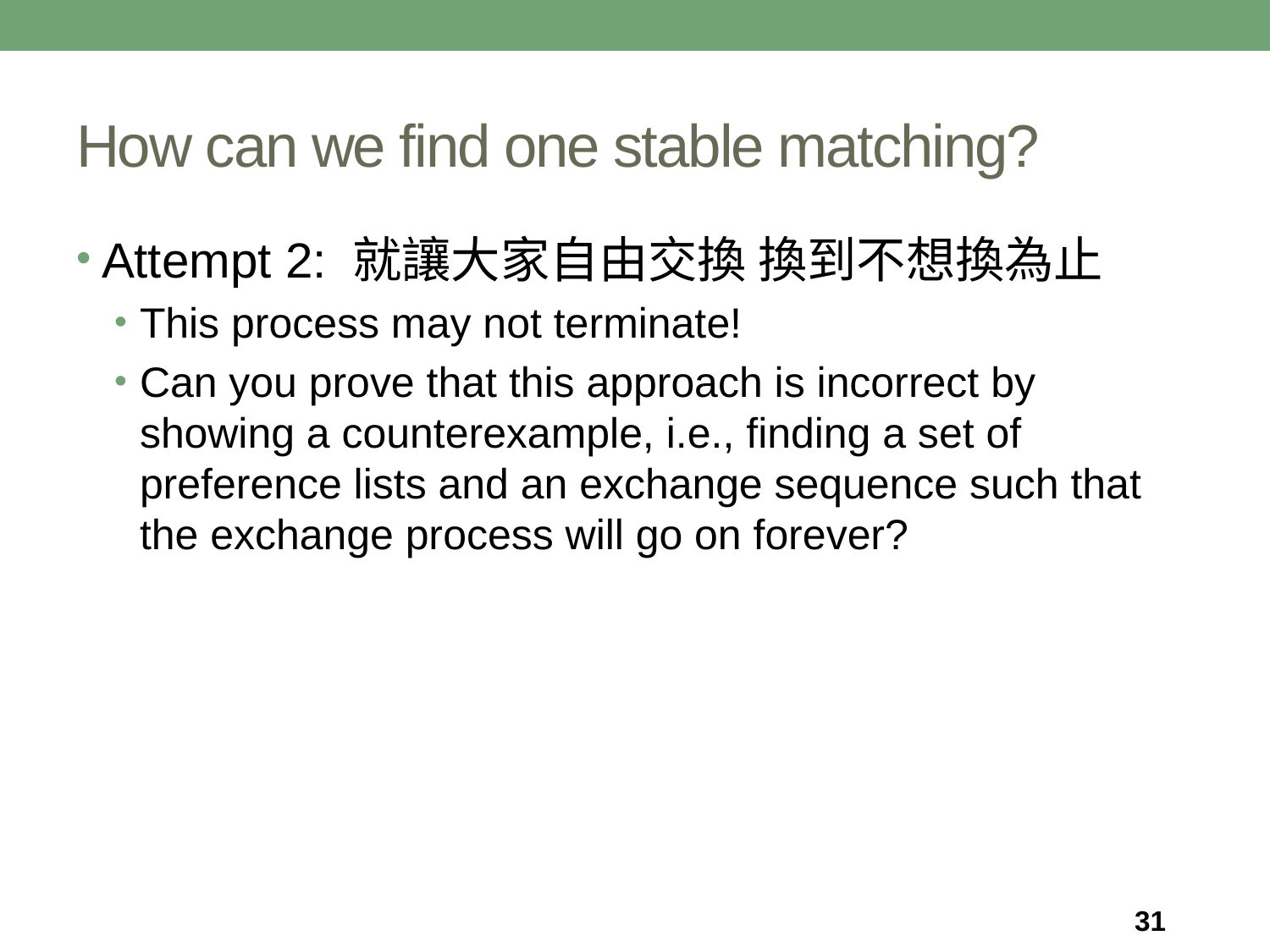

# How can we find one stable matching?
Attempt 2: 就讓大家自由交換 換到不想換為止
This process may not terminate!
Can you prove that this approach is incorrect by showing a counterexample, i.e., finding a set of preference lists and an exchange sequence such that the exchange process will go on forever?
31